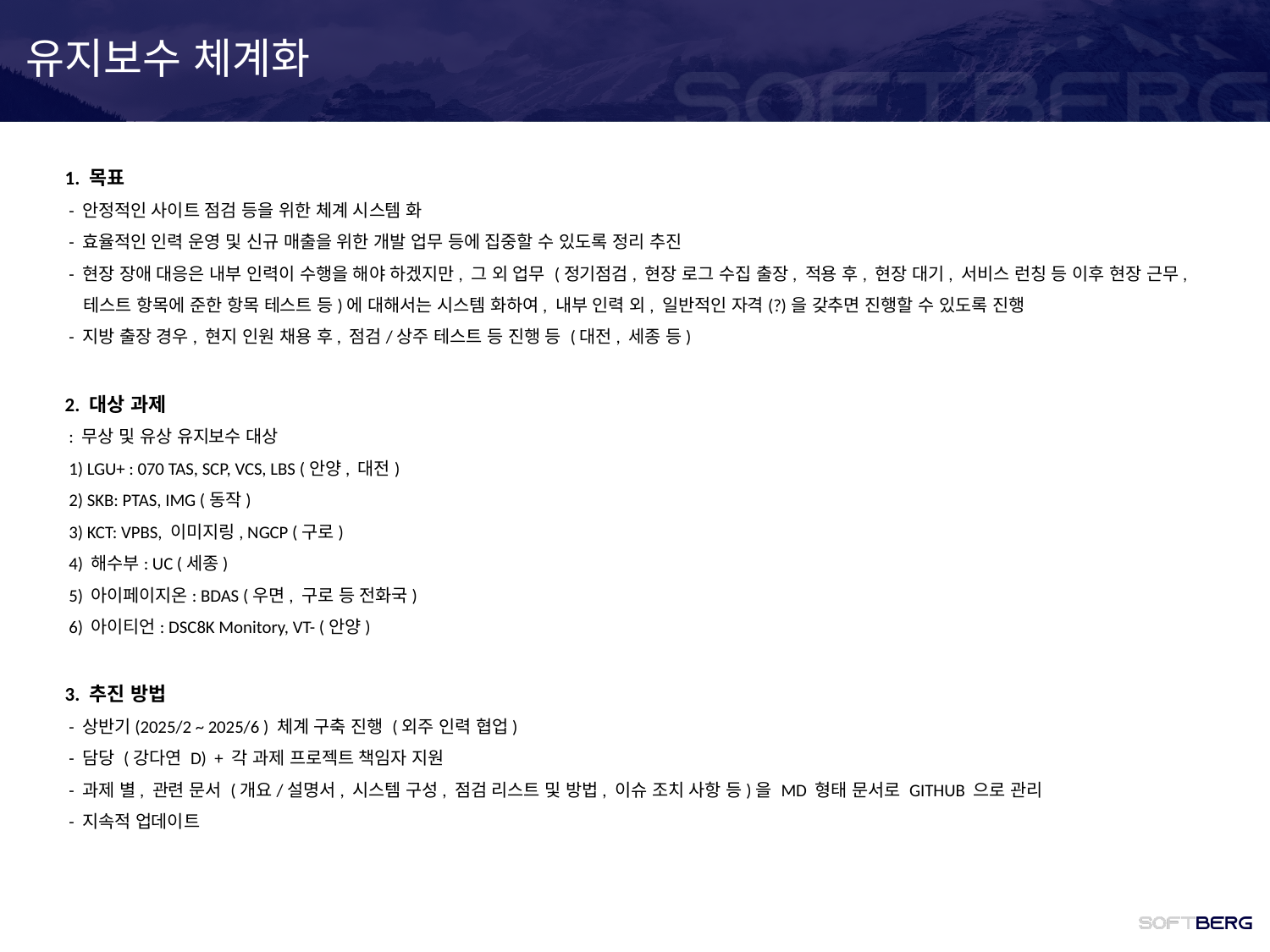

유지보수 체계화
1. 목표
 - 안정적인 사이트 점검 등을 위한 체계 시스템 화
 - 효율적인 인력 운영 및 신규 매출을 위한 개발 업무 등에 집중할 수 있도록 정리 추진
 - 현장 장애 대응은 내부 인력이 수행을 해야 하겠지만, 그 외 업무 (정기점검, 현장 로그 수집 출장, 적용 후, 현장 대기, 서비스 런칭 등 이후 현장 근무,
   테스트 항목에 준한 항목 테스트 등)에 대해서는 시스템 화하여, 내부 인력 외, 일반적인 자격(?)을 갖추면 진행할 수 있도록 진행
 - 지방 출장 경우, 현지 인원 채용 후, 점검/상주 테스트 등 진행 등 (대전, 세종 등)

2. 대상 과제
 : 무상 및 유상 유지보수 대상
 1) LGU+ : 070 TAS, SCP, VCS, LBS (안양, 대전)
 2) SKB: PTAS, IMG (동작)
 3) KCT: VPBS, 이미지링, NGCP (구로)
 4) 해수부: UC (세종)
 5) 아이페이지온: BDAS (우면, 구로 등 전화국)
 6) 아이티언: DSC8K Monitory, VT- (안양)

3. 추진 방법
 - 상반기(2025/2 ~ 2025/6 ) 체계 구축 진행 (외주 인력 협업)
 - 담당 (강다연 D)  + 각 과제 프로젝트 책임자 지원
 - 과제 별, 관련 문서 (개요/설명서, 시스템 구성, 점검 리스트 및 방법, 이슈 조치 사항 등)을 MD 형태 문서로 GITHUB 으로 관리
 - 지속적 업데이트